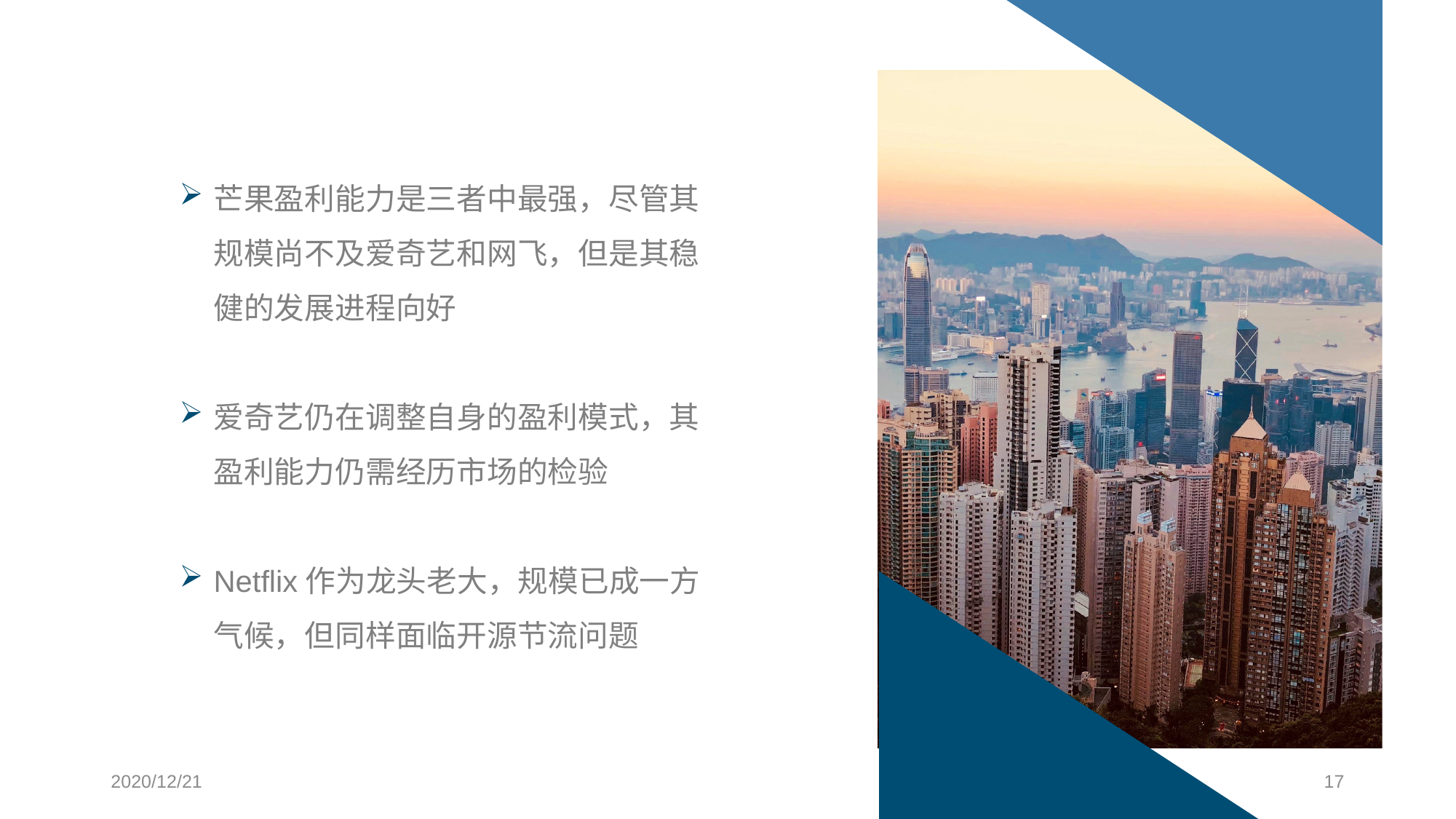

芒果盈利能力是三者中最强，尽管其规模尚不及爱奇艺和网飞，但是其稳健的发展进程向好

爱奇艺仍在调整自身的盈利模式，其盈利能力仍需经历市场的检验

Netflix作为龙头老大，规模已成一方气候，但同样面临开源节流问题

2020/12/21
17